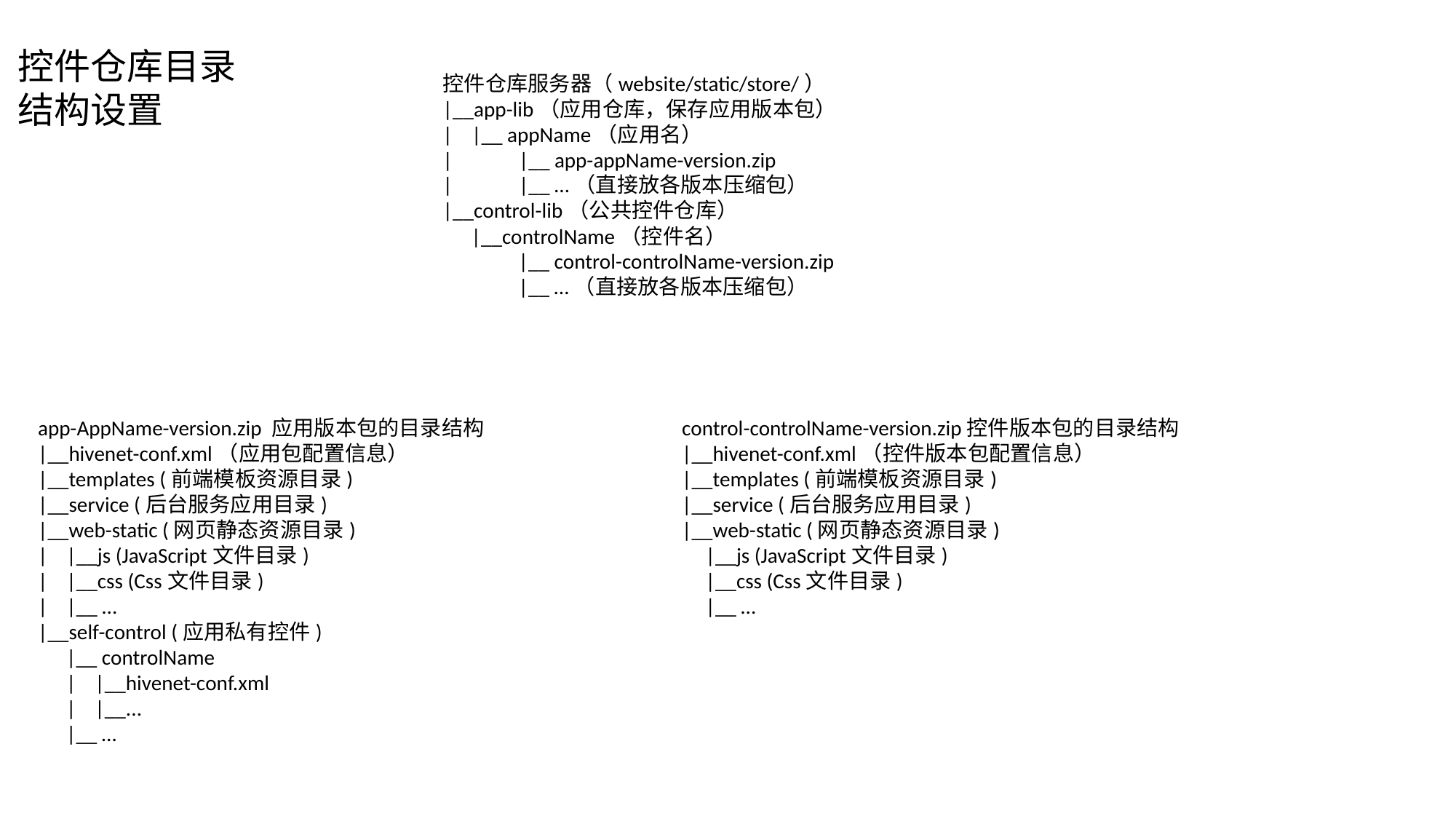

控件仓库目录结构设置
控件仓库服务器（website/static/store/）
|__app-lib（应用仓库，保存应用版本包）
|    |__ appName（应用名）
|              |__ app-appName-version.zip
|              |__ …（直接放各版本压缩包）
|__control-lib（公共控件仓库）
      |__controlName（控件名）
                |__ control-controlName-version.zip
                |__ …（直接放各版本压缩包）
control-controlName-version.zip控件版本包的目录结构
|__hivenet-conf.xml（控件版本包配置信息）
|__templates (前端模板资源目录)
|__service (后台服务应用目录)
|__web-static (网页静态资源目录)
     |__js (JavaScript文件目录)
     |__css (Css文件目录)
     |__ …
app-AppName-version.zip 应用版本包的目录结构
|__hivenet-conf.xml（应用包配置信息）
|__templates (前端模板资源目录)
|__service (后台服务应用目录)
|__web-static (网页静态资源目录)
|    |__js (JavaScript文件目录)
|    |__css (Css文件目录)
|    |__ …
|__self-control (应用私有控件)
      |__ controlName
      |    |__hivenet-conf.xml
      |    |__...
      |__ …